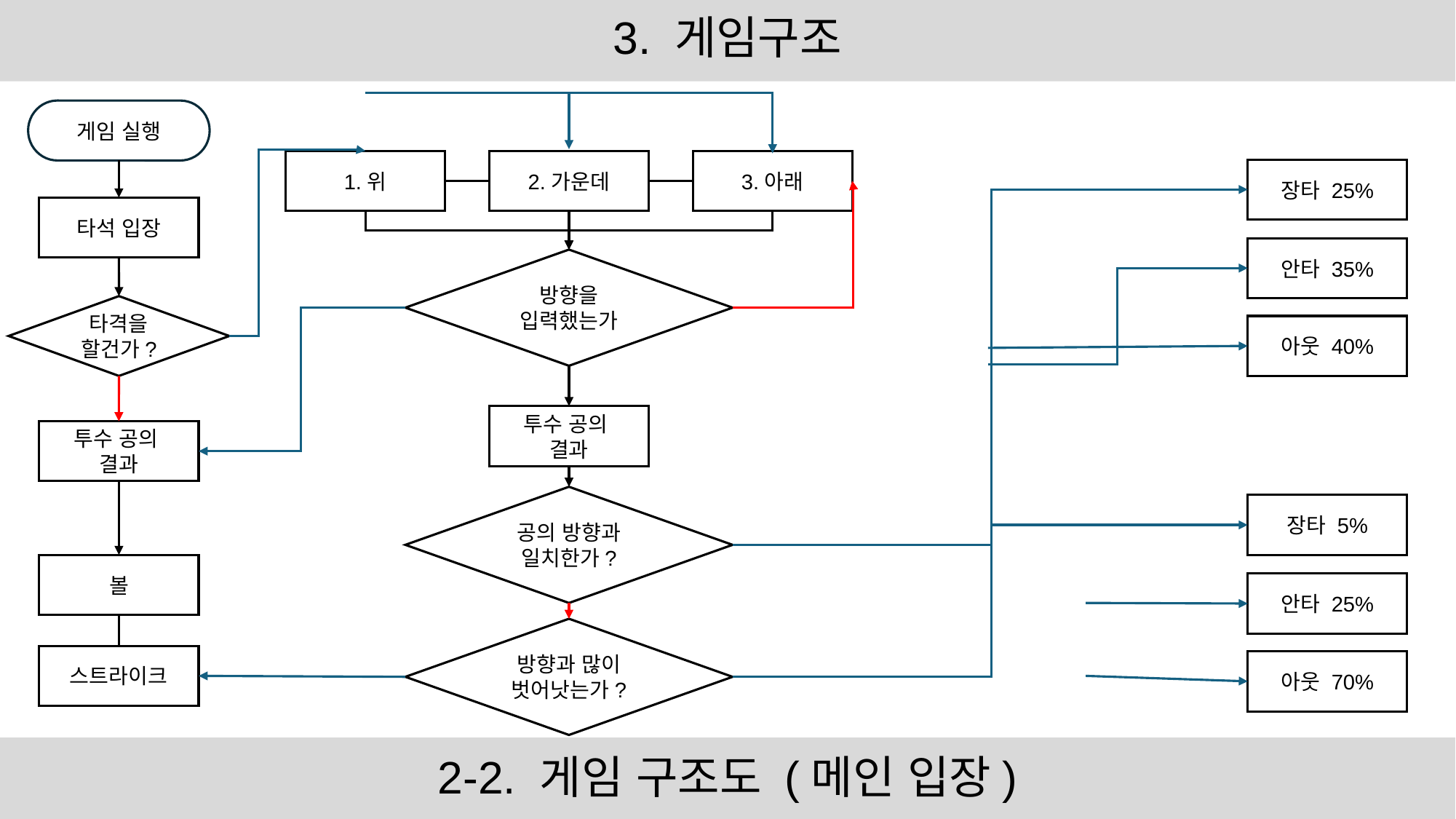

# 3. 게임구조
게임 실행
1.위
2.가운데
3.아래
장타 25%
타석 입장
안타 35%
방향을
입력했는가
타격을
할건가?
아웃 40%
투수 공의
결과
투수 공의
결과
공의 방향과
일치한가?
장타 5%
볼
안타 25%
방향과 많이
벗어낫는가?
스트라이크
아웃 70%
2-2. 게임 구조도 (메인 입장)